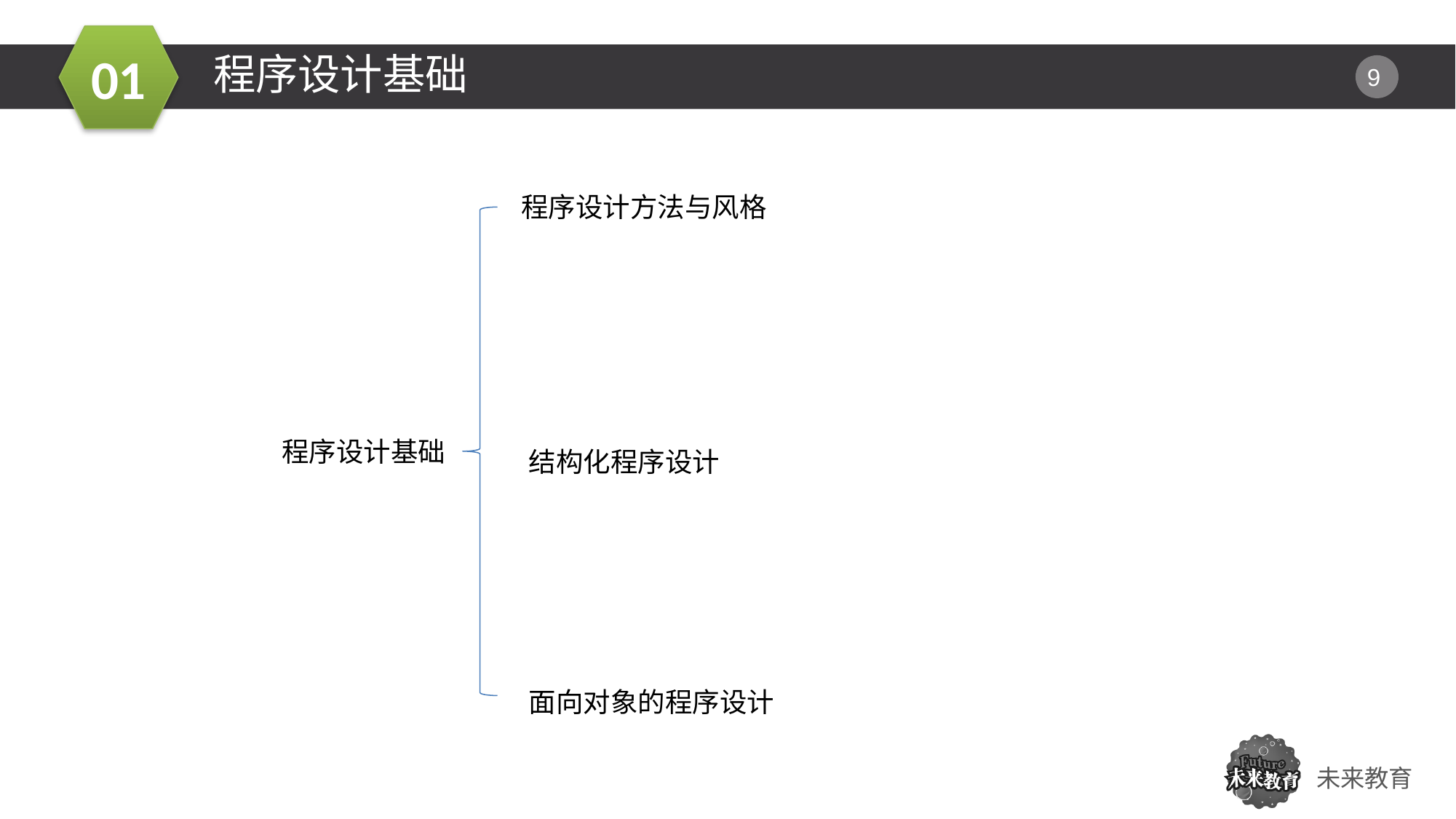

程序设计基础
01
程序设计方法与风格

程序设计基础
结构化程序设计
面向对象的程序设计